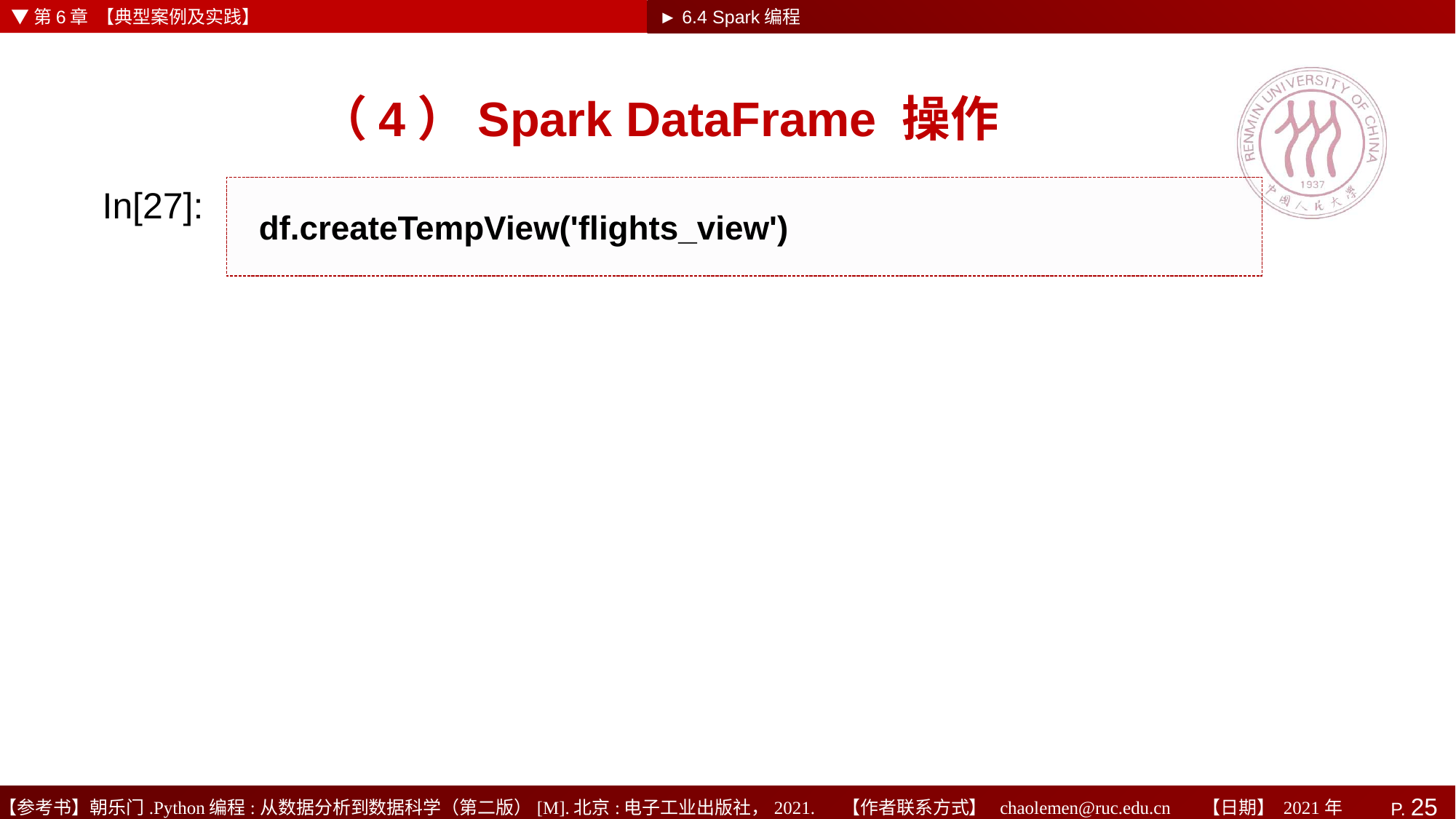

▼第6章  【典型案例及实践】
► 6.4 Spark编程
# （4）Spark DataFrame 操作
In[27]:
df.createTempView('flights_view')